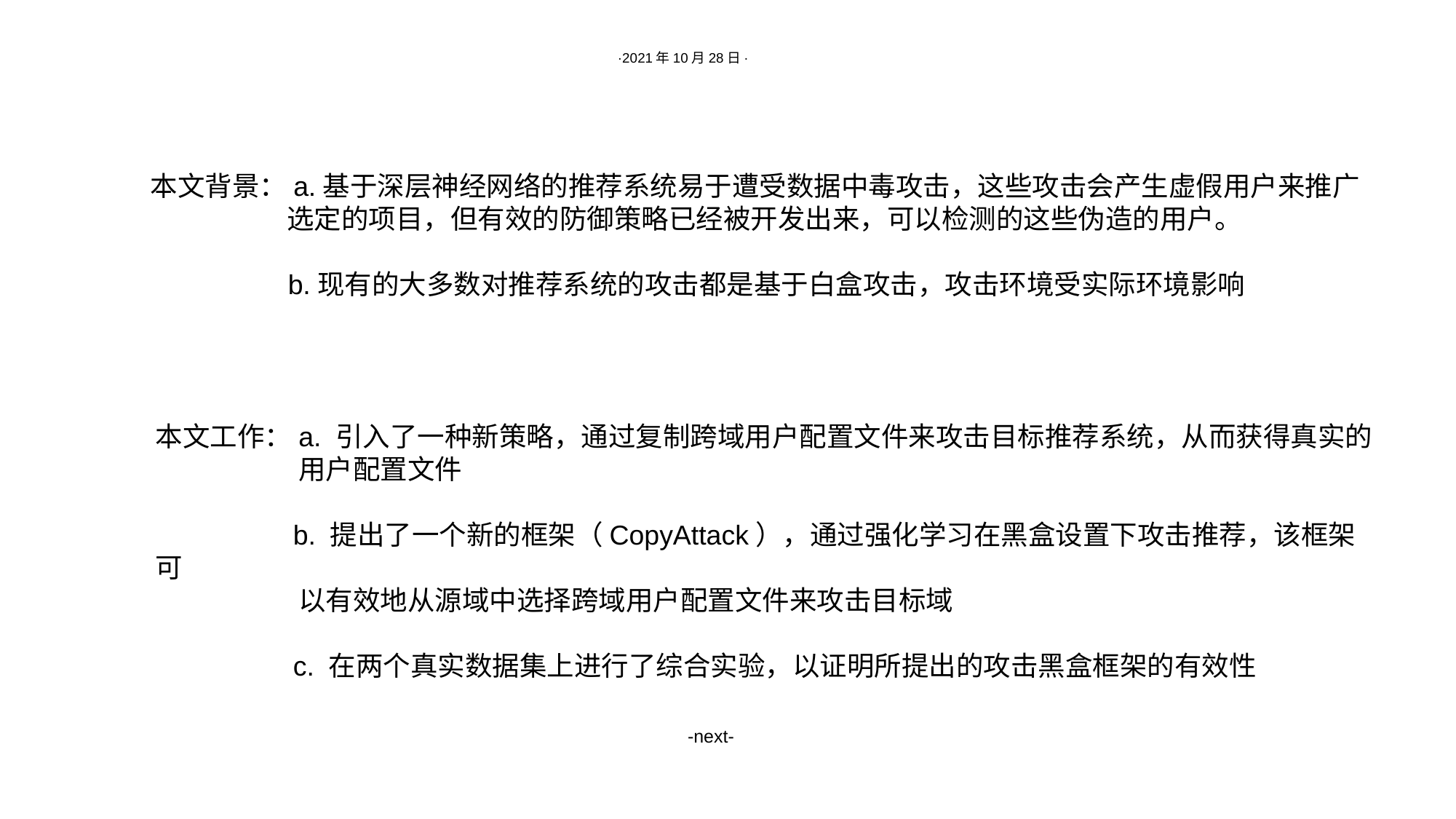

·2021年10月28日·
本文背景：a.基于深层神经网络的推荐系统易于遭受数据中毒攻击，这些攻击会产生虚假用户来推广
                     选定的项目，但有效的防御策略已经被开发出来，可以检测的这些伪造的用户。

                  b.现有的大多数对推荐系统的攻击都是基于白盒攻击，攻击环境受实际环境影响
本文工作：a. 引入了一种新策略，通过复制跨域用户配置文件来攻击目标推荐系统，从而获得真实的
                      用户配置文件

                  b. 提出了一个新的框架（CopyAttack），通过强化学习在黑盒设置下攻击推荐，该框架可
                      以有效地从源域中选择跨域用户配置文件来攻击目标域

                  c. 在两个真实数据集上进行了综合实验，以证明所提出的攻击黑盒框架的有效性

-next-